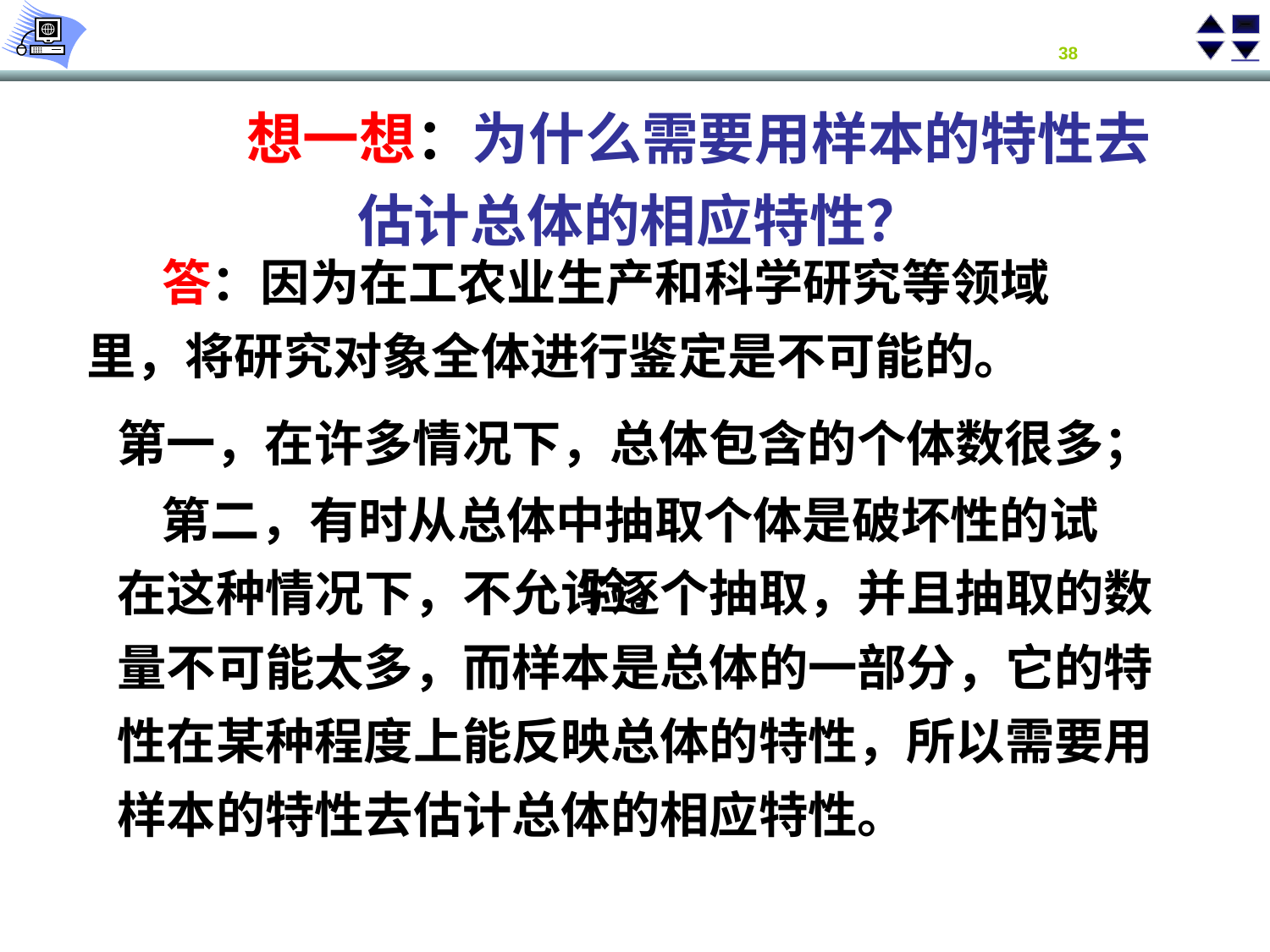

想一想：为什么需要用样本的特性去估计总体的相应特性？
        答：因为在工农业生产和科学研究等领域里，将研究对象全体进行鉴定是不可能的。

第一，在许多情况下，总体包含的个体数很多；
第二，有时从总体中抽取个体是破坏性的试验。
在这种情况下，不允许逐个抽取，并且抽取的数量不可能太多，而样本是总体的一部分，它的特性在某种程度上能反映总体的特性，所以需要用样本的特性去估计总体的相应特性。